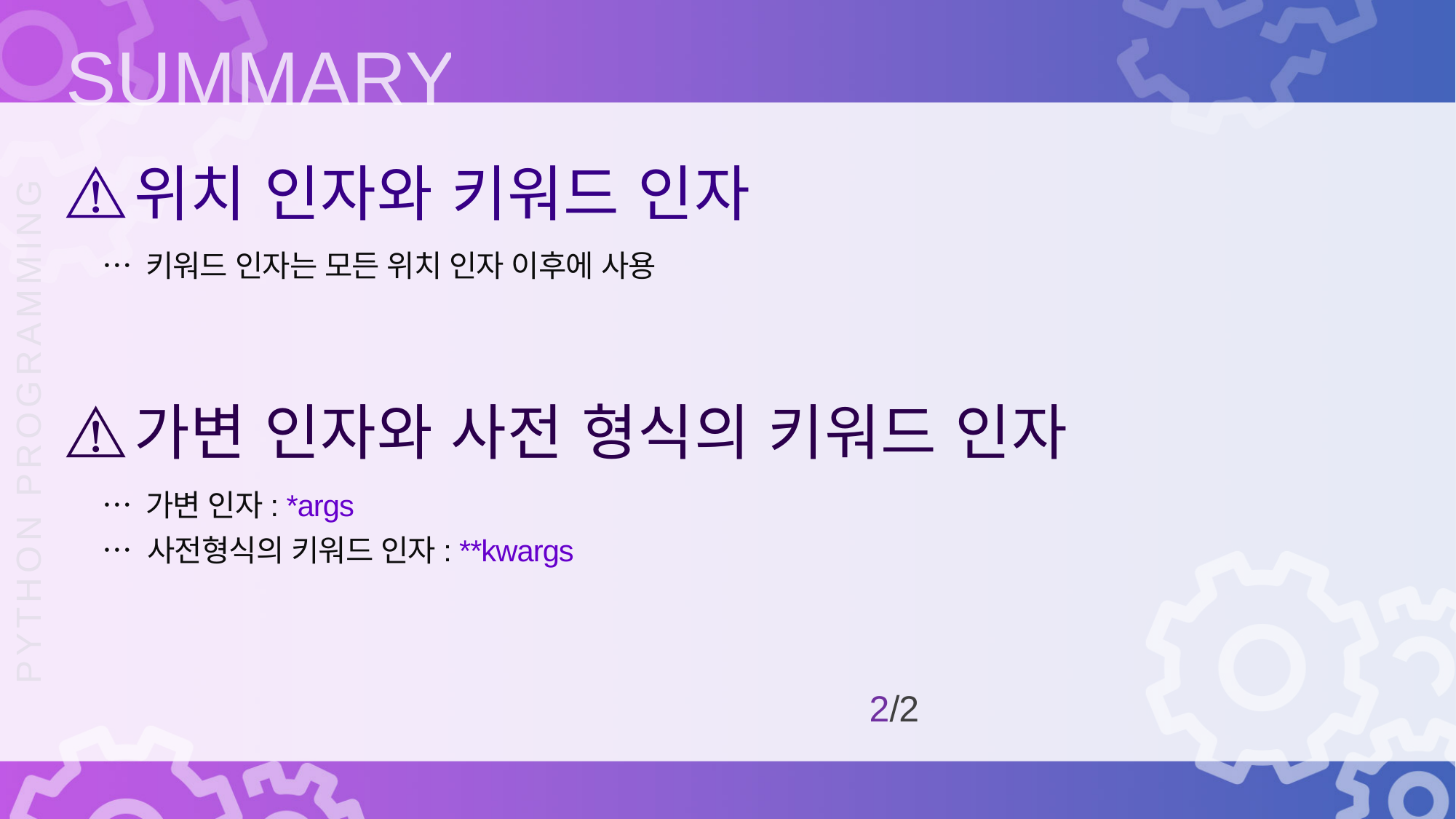

위치 인자와 키워드 인자
… 키워드 인자는 모든 위치 인자 이후에 사용
가변 인자와 사전 형식의 키워드 인자
… 가변 인자: *args
… 사전형식의 키워드 인자: **kwargs
2/2